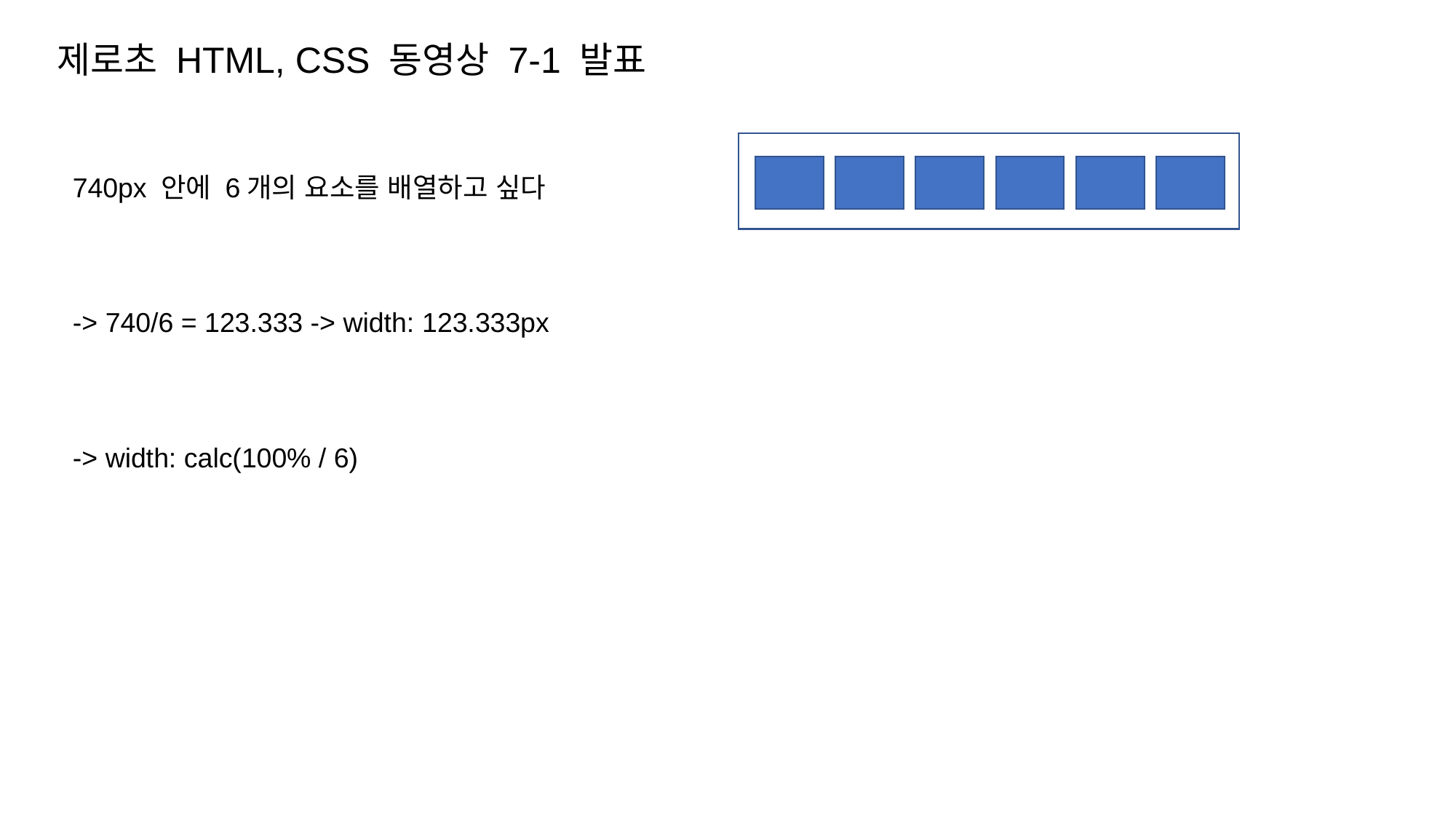

# 제로초 HTML, CSS 동영상 7-1 발표

740px 안에 6개의 요소를 배열하고 싶다
-> 740/6 = 123.333 -> width: 123.333px
-> width: calc(100% / 6)